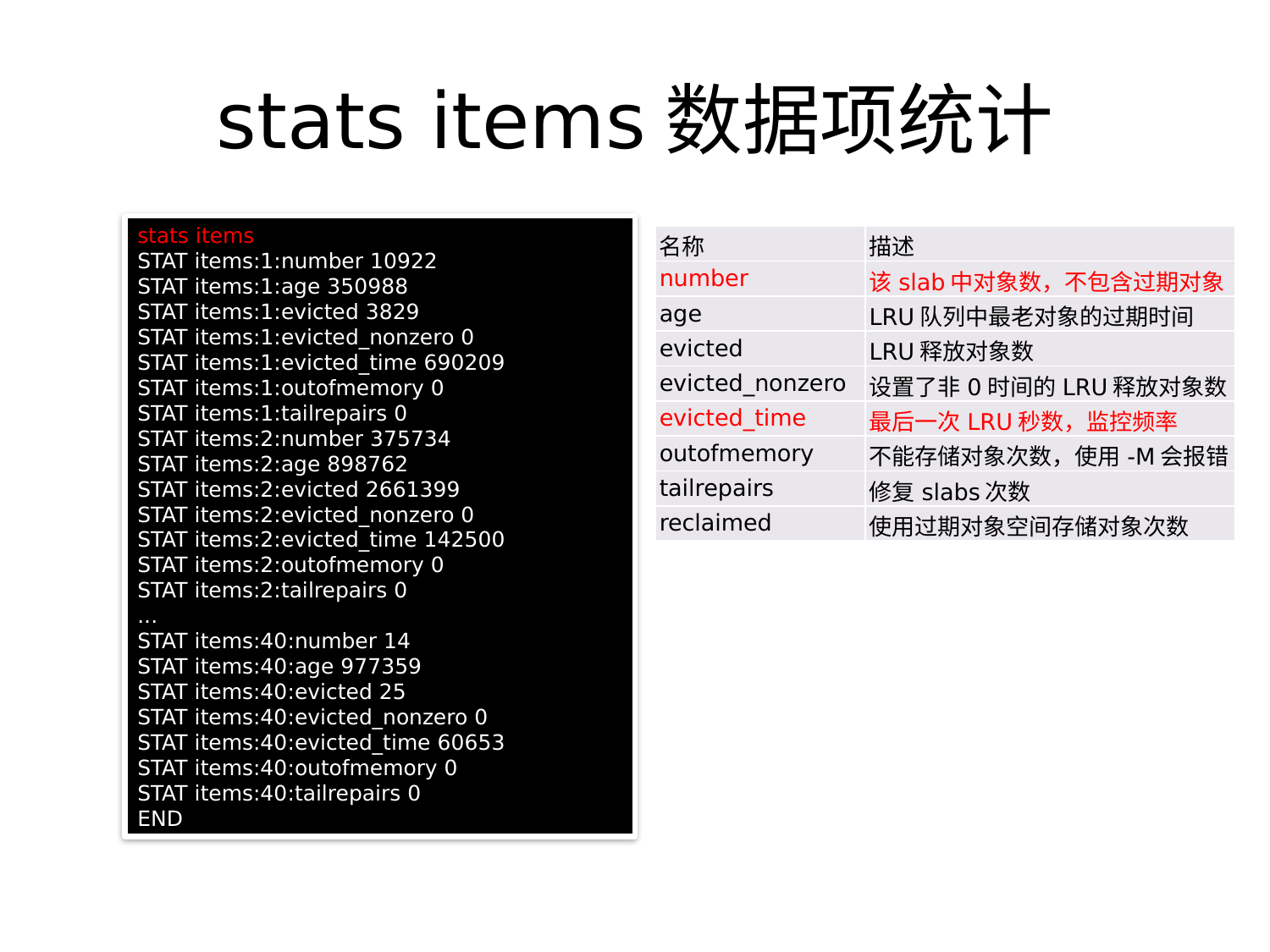

# stats items数据项统计
stats items
STAT items:1:number 10922
STAT items:1:age 350988
STAT items:1:evicted 3829
STAT items:1:evicted_nonzero 0
STAT items:1:evicted_time 690209
STAT items:1:outofmemory 0
STAT items:1:tailrepairs 0
STAT items:2:number 375734
STAT items:2:age 898762
STAT items:2:evicted 2661399
STAT items:2:evicted_nonzero 0
STAT items:2:evicted_time 142500
STAT items:2:outofmemory 0
STAT items:2:tailrepairs 0
...
STAT items:40:number 14
STAT items:40:age 977359
STAT items:40:evicted 25
STAT items:40:evicted_nonzero 0
STAT items:40:evicted_time 60653
STAT items:40:outofmemory 0
STAT items:40:tailrepairs 0
END
| 名称 | 描述 |
| --- | --- |
| number | 该slab中对象数，不包含过期对象 |
| age | LRU队列中最老对象的过期时间 |
| evicted | LRU释放对象数 |
| evicted\_nonzero | 设置了非0时间的LRU释放对象数 |
| evicted\_time | 最后一次LRU秒数，监控频率 |
| outofmemory | 不能存储对象次数，使用-M会报错 |
| tailrepairs | 修复slabs次数 |
| reclaimed | 使用过期对象空间存储对象次数 |